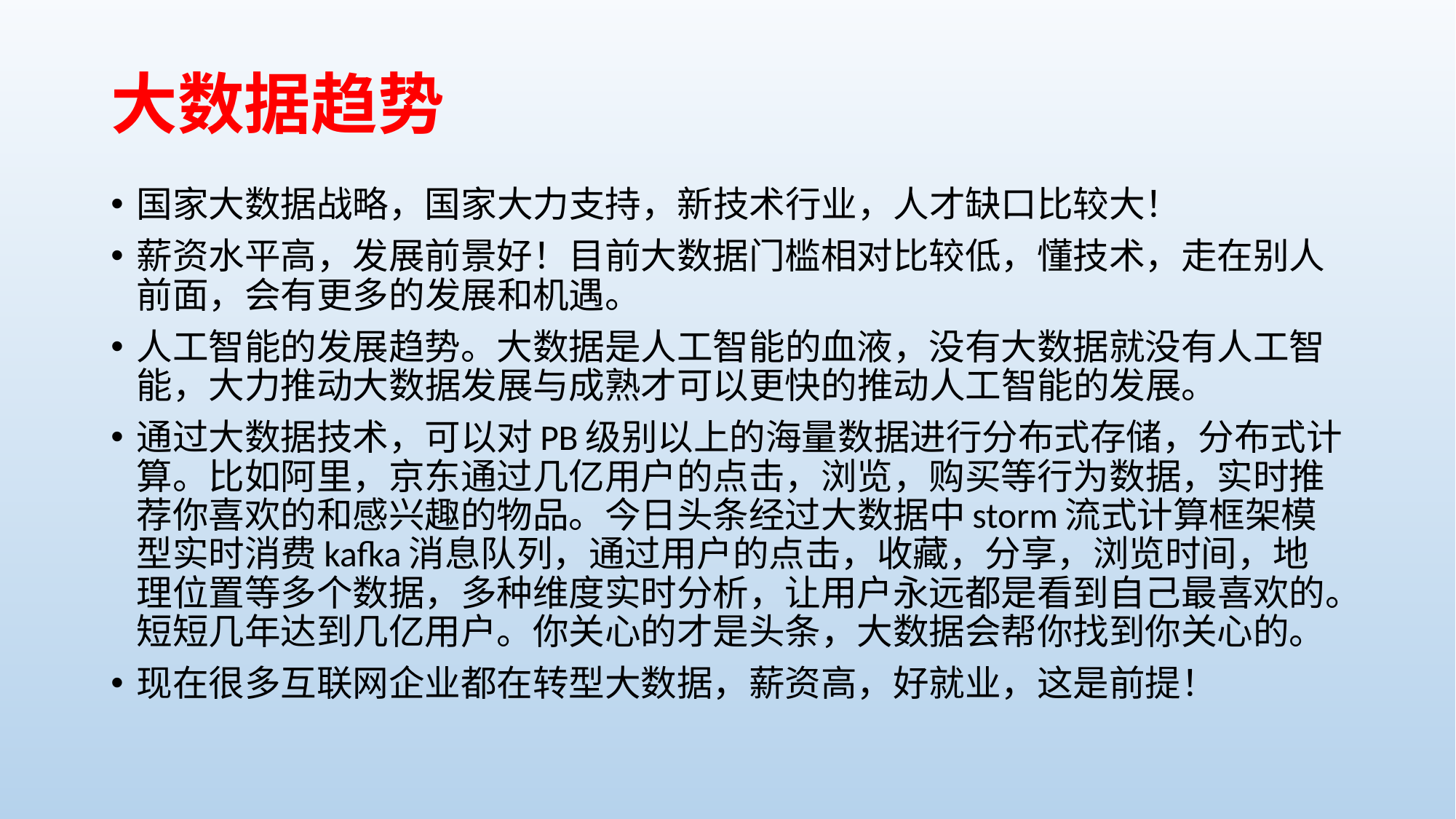

# 大数据趋势
国家大数据战略，国家大力支持，新技术行业，人才缺口比较大！
薪资水平高，发展前景好！目前大数据门槛相对比较低，懂技术，走在别人前面，会有更多的发展和机遇。
人工智能的发展趋势。大数据是人工智能的血液，没有大数据就没有人工智能，大力推动大数据发展与成熟才可以更快的推动人工智能的发展。
通过大数据技术，可以对PB级别以上的海量数据进行分布式存储，分布式计算。比如阿里，京东通过几亿用户的点击，浏览，购买等行为数据，实时推荐你喜欢的和感兴趣的物品。今日头条经过大数据中storm流式计算框架模型实时消费kafka消息队列，通过用户的点击，收藏，分享，浏览时间，地理位置等多个数据，多种维度实时分析，让用户永远都是看到自己最喜欢的。短短几年达到几亿用户。你关心的才是头条，大数据会帮你找到你关心的。
现在很多互联网企业都在转型大数据，薪资高，好就业，这是前提！